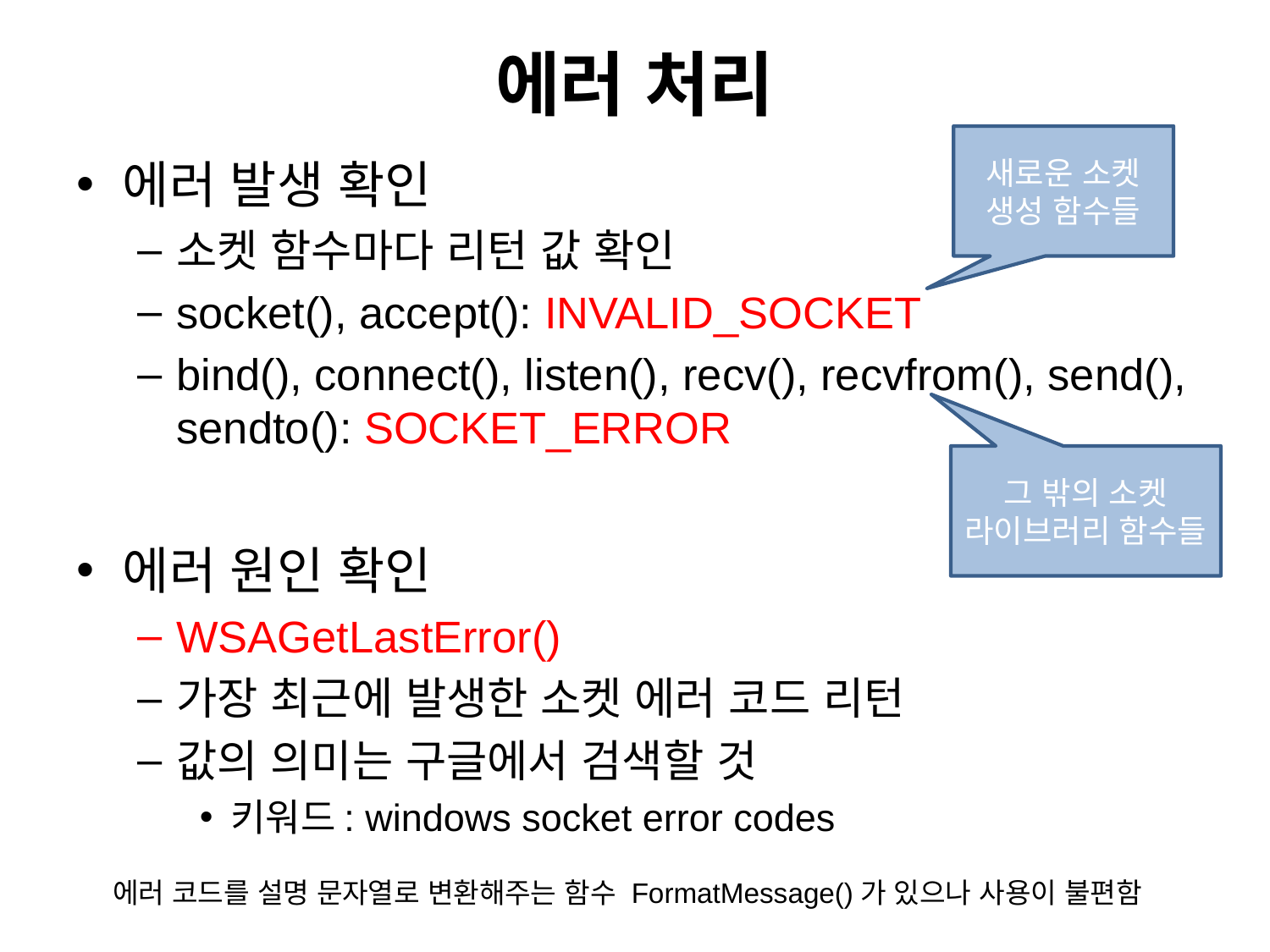

# 에러 처리
새로운 소켓 생성 함수들
에러 발생 확인
소켓 함수마다 리턴 값 확인
socket(), accept(): INVALID_SOCKET
bind(), connect(), listen(), recv(), recvfrom(), send(), sendto(): SOCKET_ERROR

에러 원인 확인
WSAGetLastError()
가장 최근에 발생한 소켓 에러 코드 리턴
값의 의미는 구글에서 검색할 것
키워드: windows socket error codes
그 밖의 소켓 라이브러리 함수들
에러 코드를 설명 문자열로 변환해주는 함수 FormatMessage()가 있으나 사용이 불편함